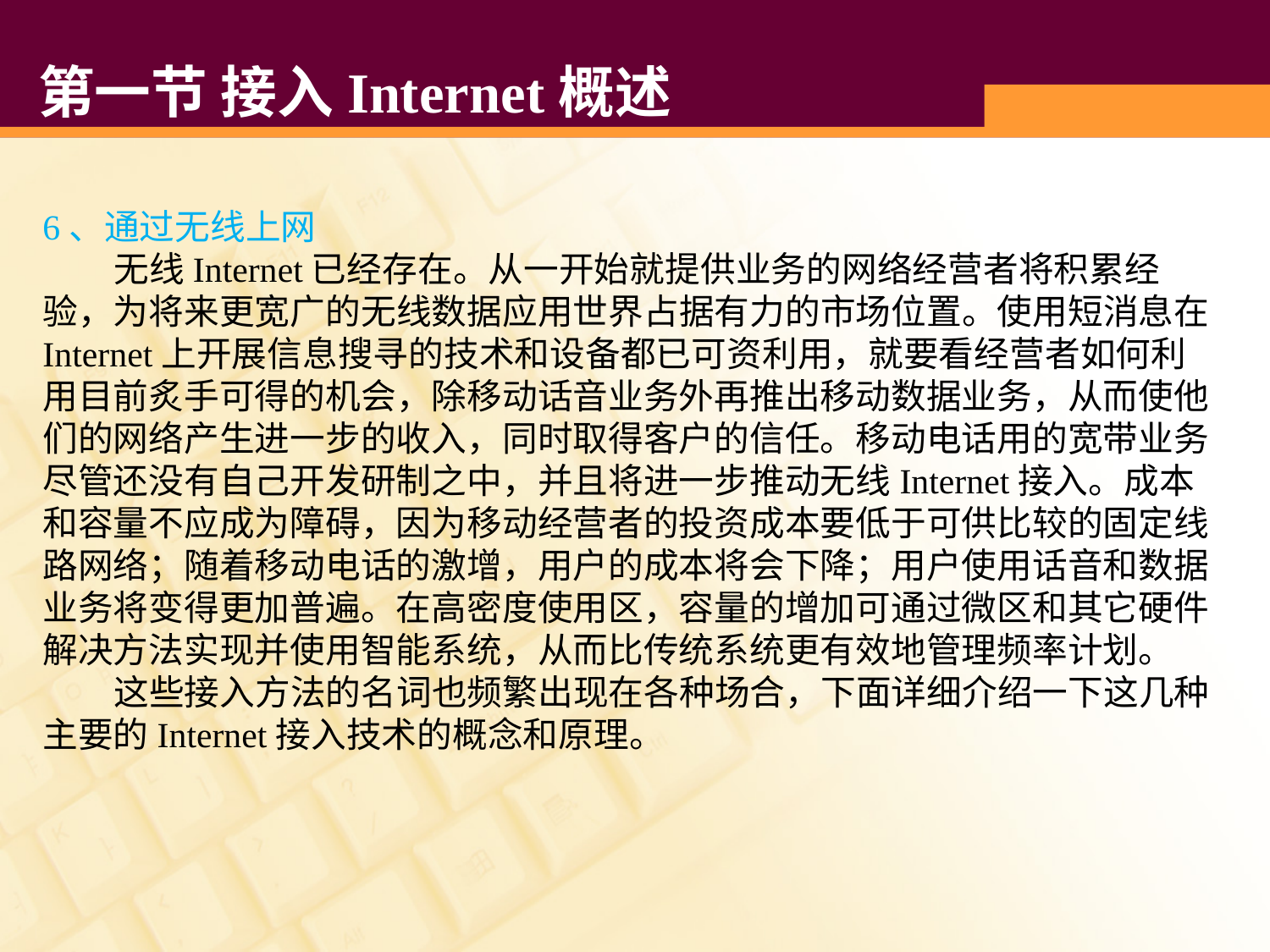

# 第一节 接入Internet概述

6、通过无线上网
        无线Internet已经存在。从一开始就提供业务的网络经营者将积累经验，为将来更宽广的无线数据应用世界占据有力的市场位置。使用短消息在Internet上开展信息搜寻的技术和设备都已可资利用，就要看经营者如何利用目前炙手可得的机会，除移动话音业务外再推出移动数据业务，从而使他们的网络产生进一步的收入，同时取得客户的信任。移动电话用的宽带业务尽管还没有自己开发研制之中，并且将进一步推动无线Internet接入。成本和容量不应成为障碍，因为移动经营者的投资成本要低于可供比较的固定线路网络；随着移动电话的激增，用户的成本将会下降；用户使用话音和数据业务将变得更加普遍。在高密度使用区，容量的增加可通过微区和其它硬件解决方法实现并使用智能系统，从而比传统系统更有效地管理频率计划。
        这些接入方法的名词也频繁出现在各种场合，下面详细介绍一下这几种主要的Internet接入技术的概念和原理。